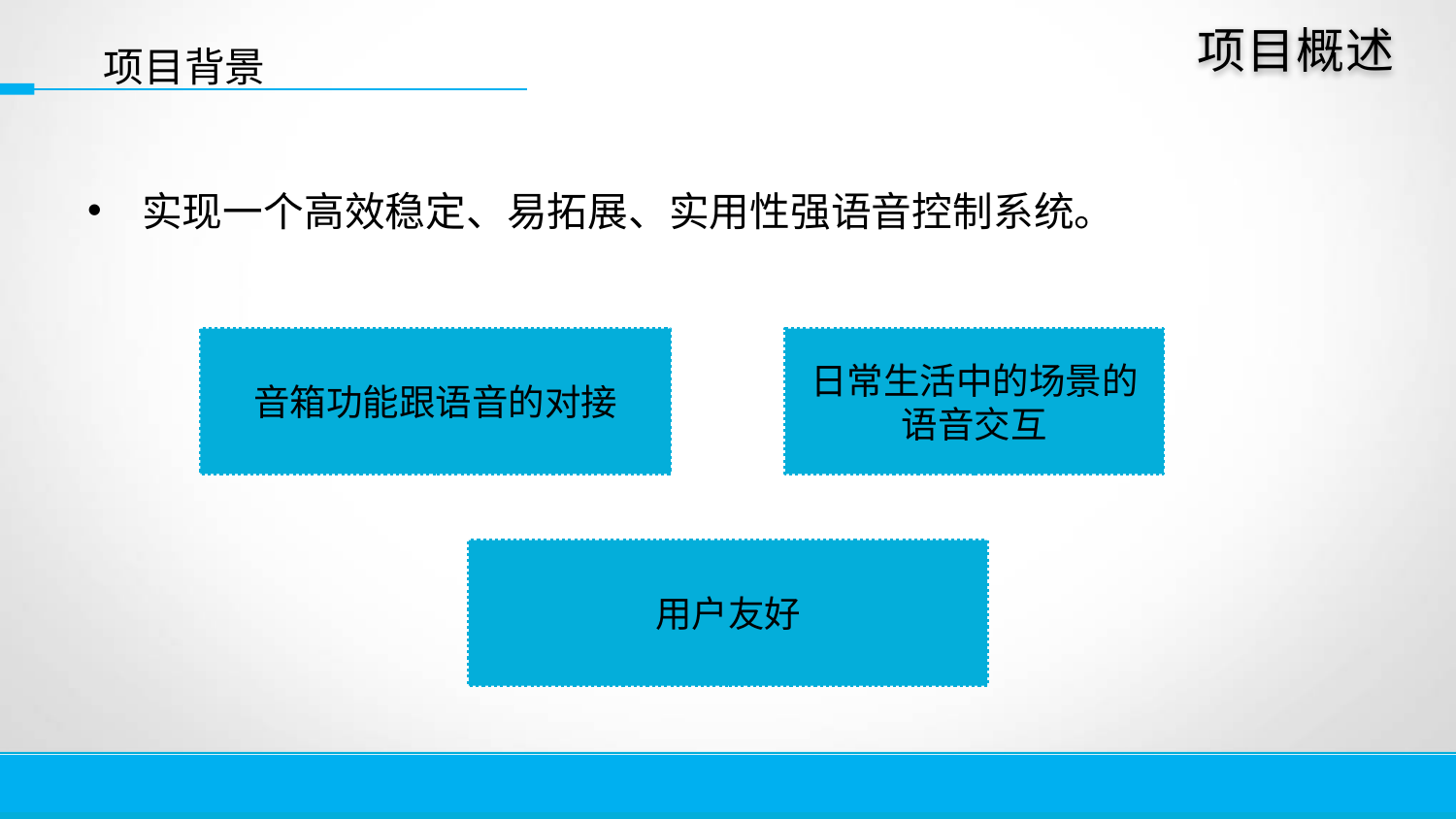

项目概述
项目背景

实现一个高效稳定、易拓展、实用性强语音控制系统。
音箱功能跟语音的对接
日常生活中的场景的语音交互
用户友好